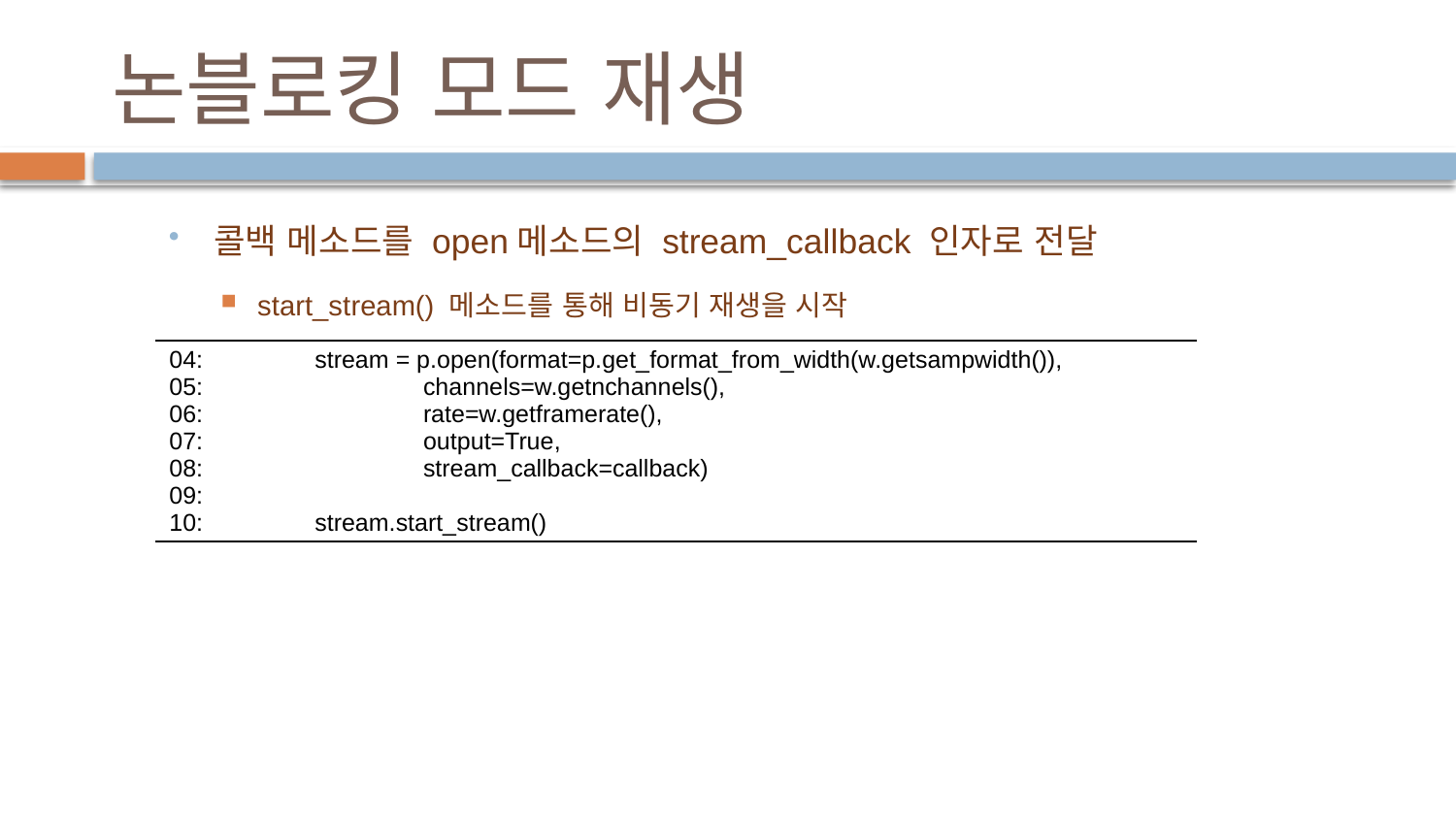

# 논블로킹 모드 재생
콜백 메소드를 open메소드의 stream_callback 인자로 전달
start_stream() 메소드를 통해 비동기 재생을 시작
| 04: stream = p.open(format=p.get\_format\_from\_width(w.getsampwidth()), 05: channels=w.getnchannels(), 06: rate=w.getframerate(), 07: output=True, 08: stream\_callback=callback) 09: 10: stream.start\_stream() |
| --- |